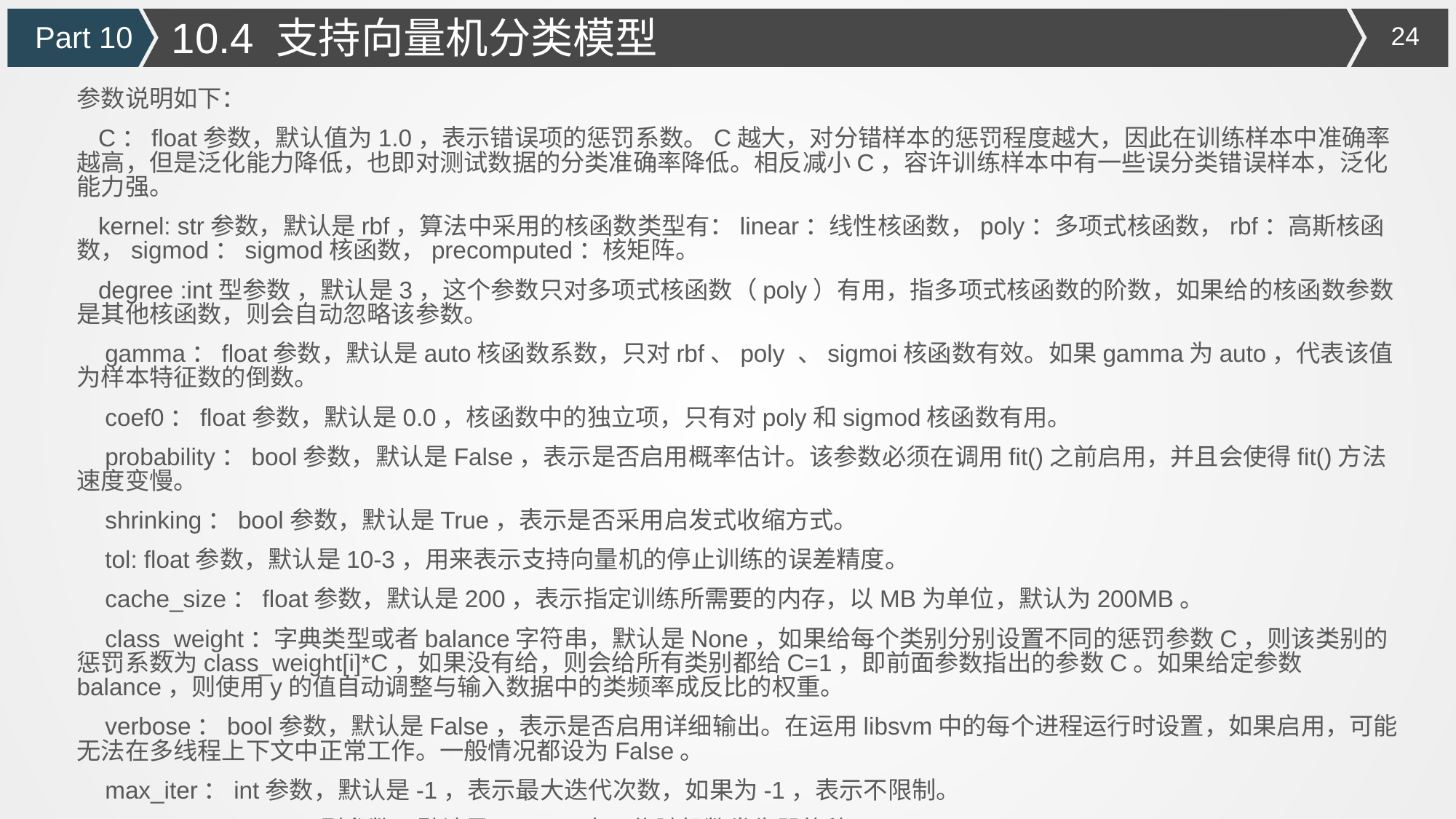

10.4 支持向量机分类模型
Part 10
参数说明如下：
C：float参数，默认值为1.0，表示错误项的惩罚系数。C越大，对分错样本的惩罚程度越大，因此在训练样本中准确率越高，但是泛化能力降低，也即对测试数据的分类准确率降低。相反减小C，容许训练样本中有一些误分类错误样本，泛化能力强。
kernel: str参数，默认是rbf，算法中采用的核函数类型有：linear：线性核函数，poly：多项式核函数，rbf：高斯核函数，sigmod：sigmod核函数，precomputed：核矩阵。
degree :int型参数 ，默认是3，这个参数只对多项式核函数（poly）有用，指多项式核函数的阶数，如果给的核函数参数是其他核函数，则会自动忽略该参数。
 gamma：float参数，默认是auto核函数系数，只对rbf、poly 、sigmoi核函数有效。如果gamma为auto，代表该值为样本特征数的倒数。
 coef0：float参数，默认是0.0，核函数中的独立项，只有对poly和sigmod核函数有用。
 probability：bool参数，默认是False，表示是否启用概率估计。该参数必须在调用fit()之前启用，并且会使得fit()方法速度变慢。
 shrinking：bool参数，默认是True，表示是否采用启发式收缩方式。
 tol: float参数，默认是10-3，用来表示支持向量机的停止训练的误差精度。
 cache_size：float参数，默认是200，表示指定训练所需要的内存，以MB为单位，默认为200MB。
 class_weight：字典类型或者balance字符串，默认是None，如果给每个类别分别设置不同的惩罚参数C，则该类别的惩罚系数为class_weight[i]*C，如果没有给，则会给所有类别都给C=1，即前面参数指出的参数C。如果给定参数balance，则使用y的值自动调整与输入数据中的类频率成反比的权重。
 verbose：bool参数，默认是False，表示是否启用详细输出。在运用libsvm中的每个进程运行时设置，如果启用，可能无法在多线程上下文中正常工作。一般情况都设为False。
 max_iter：int参数，默认是-1，表示最大迭代次数，如果为-1，表示不限制。
 random_state：int型参数，默认是None，表示伪随机数发生器的种子。